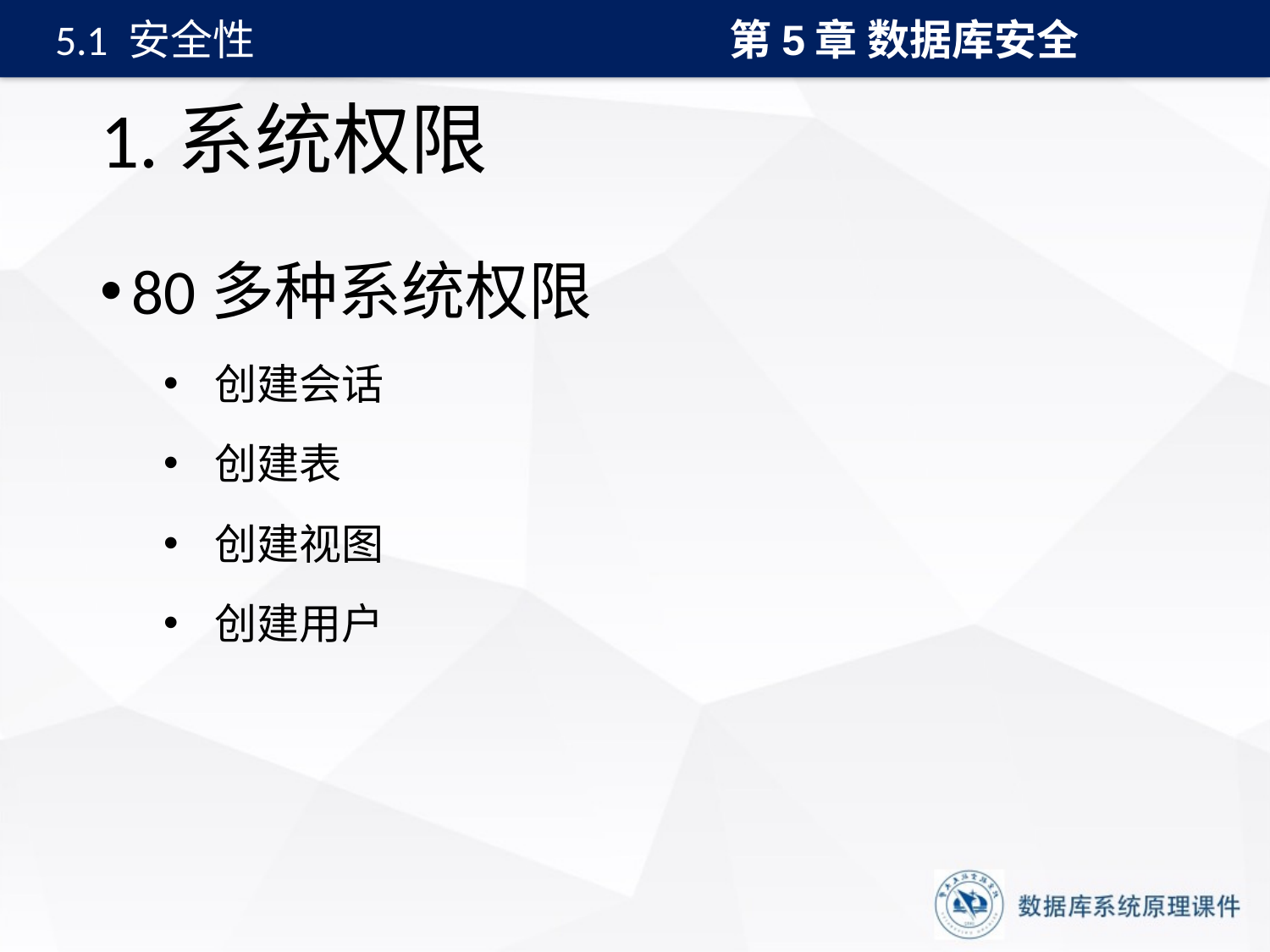

第5章 数据库安全
5.1 安全性
# 1.系统权限
80多种系统权限
 创建会话
 创建表
 创建视图
 创建用户